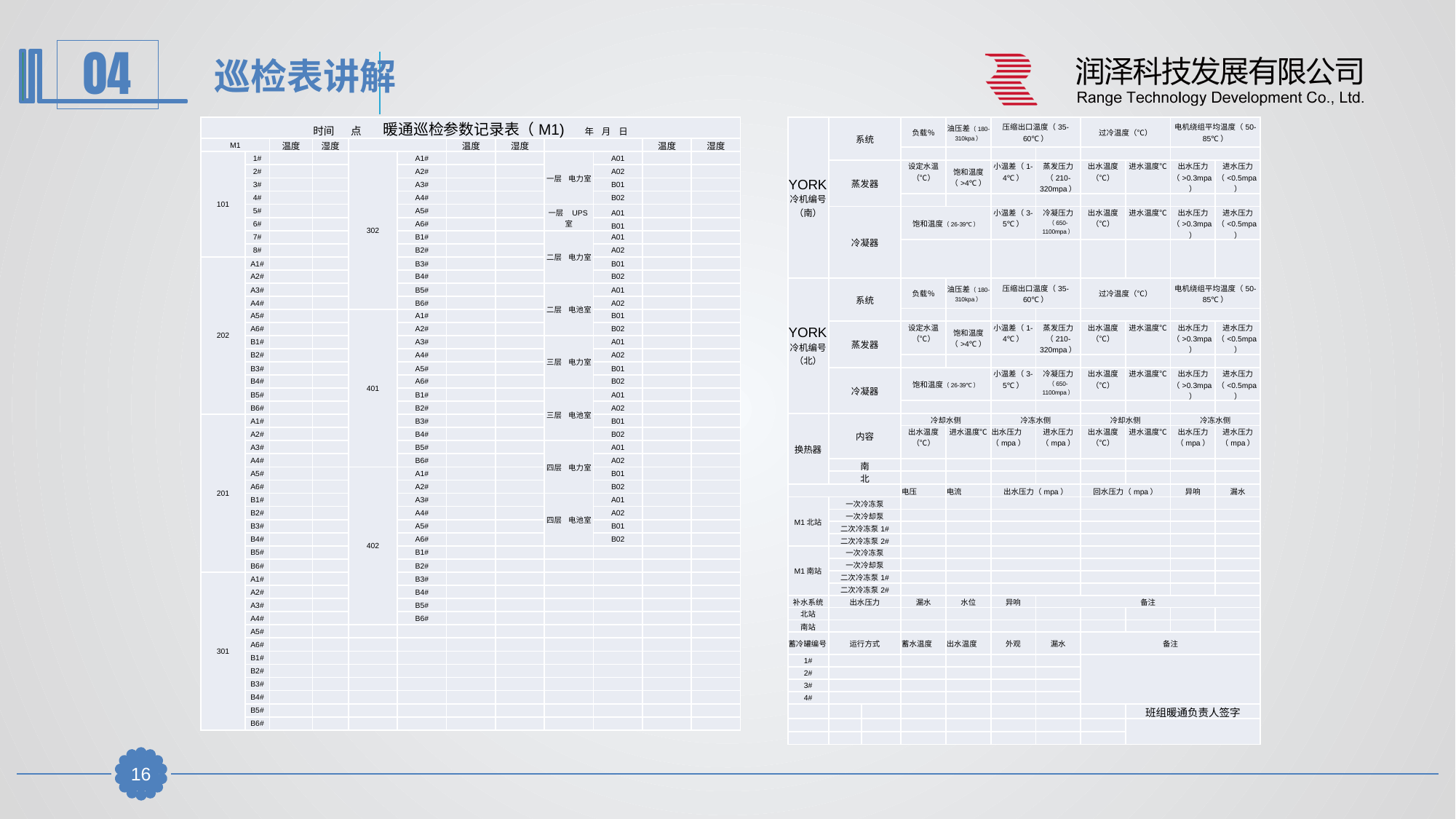

巡检表讲解
| 时间 点 暖通巡检参数记录表（M1) 年 月 日 |  |  |  |  |  |  |  |  |  |  |  |
| --- | --- | --- | --- | --- | --- | --- | --- | --- | --- | --- | --- |
| M1 |  | 温度 | 湿度 |  |  | 温度 | 湿度 |  |  | 温度 | 湿度 |
| 101 | 1# |  |  | 302 | A1# |  |  | 一层 电力室 | A01 |  |  |
|  | 2# |  |  |  | A2# |  |  |  | A02 |  |  |
|  | 3# |  |  |  | A3# |  |  |  | B01 |  |  |
|  | 4# |  |  |  | A4# |  |  |  | B02 |  |  |
|  | 5# |  |  |  | A5# |  |  | 一层 UPS室 | A01 |  |  |
|  | 6# |  |  |  | A6# |  |  |  | B01 |  |  |
|  | 7# |  |  |  | B1# |  |  | 二层 电力室 | A01 |  |  |
|  | 8# |  |  |  | B2# |  |  |  | A02 |  |  |
| 202 | A1# |  |  |  | B3# |  |  |  | B01 |  |  |
|  | A2# |  |  |  | B4# |  |  |  | B02 |  |  |
|  | A3# |  |  |  | B5# |  |  | 二层 电池室 | A01 |  |  |
|  | A4# |  |  |  | B6# |  |  |  | A02 |  |  |
|  | A5# |  |  | 401 | A1# |  |  |  | B01 |  |  |
|  | A6# |  |  |  | A2# |  |  |  | B02 |  |  |
|  | B1# |  |  |  | A3# |  |  | 三层 电力室 | A01 |  |  |
|  | B2# |  |  |  | A4# |  |  |  | A02 |  |  |
|  | B3# |  |  |  | A5# |  |  |  | B01 |  |  |
|  | B4# |  |  |  | A6# |  |  |  | B02 |  |  |
|  | B5# |  |  |  | B1# |  |  | 三层 电池室 | A01 |  |  |
|  | B6# |  |  |  | B2# |  |  |  | A02 |  |  |
| 201 | A1# |  |  |  | B3# |  |  |  | B01 |  |  |
|  | A2# |  |  |  | B4# |  |  |  | B02 |  |  |
|  | A3# |  |  |  | B5# |  |  | 四层 电力室 | A01 |  |  |
|  | A4# |  |  |  | B6# |  |  |  | A02 |  |  |
|  | A5# |  |  | 402 | A1# |  |  |  | B01 |  |  |
|  | A6# |  |  |  | A2# |  |  |  | B02 |  |  |
|  | B1# |  |  |  | A3# |  |  | 四层 电池室 | A01 |  |  |
|  | B2# |  |  |  | A4# |  |  |  | A02 |  |  |
|  | B3# |  |  |  | A5# |  |  |  | B01 |  |  |
|  | B4# |  |  |  | A6# |  |  |  | B02 |  |  |
|  | B5# |  |  |  | B1# |  |  |  |  |  |  |
|  | B6# |  |  |  | B2# |  |  |  |  |  |  |
| 301 | A1# |  |  |  | B3# |  |  |  |  |  |  |
|  | A2# |  |  |  | B4# |  |  |  |  |  |  |
|  | A3# |  |  |  | B5# |  |  |  |  |  |  |
|  | A4# |  |  |  | B6# |  |  |  |  |  |  |
|  | A5# |  |  |  |  |  |  |  |  |  |  |
|  | A6# |  |  |  |  |  |  |  |  |  |  |
|  | B1# |  |  |  |  |  |  |  |  |  |  |
|  | B2# |  |  |  |  |  |  |  |  |  |  |
|  | B3# |  |  |  |  |  |  |  |  |  |  |
|  | B4# |  |  |  |  |  |  |  |  |  |  |
|  | B5# |  |  |  |  |  |  |  |  |  |  |
|  | B6# |  |  |  |  |  |  |  |  |  |  |
| YORK冷机编号（南） | 系统 |  | 负载％ | 油压差（180-310kpa） | 压缩出口温度（35-60℃） |  | 过冷温度（℃） |  | 电机绕组平均温度（50-85℃） |  |
| --- | --- | --- | --- | --- | --- | --- | --- | --- | --- | --- |
|  |  |  |  |  |  |  |  |  |  |  |
|  | 蒸发器 |  | 设定水温（℃） | 饱和温度（>4℃） | 小温差（1-4℃） | 蒸发压力（210-320mpa） | 出水温度（℃） | 进水温度℃ | 出水压力（>0.3mpa） | 进水压力（<0.5mpa） |
|  |  |  |  |  |  |  |  |  |  |  |
|  | 冷凝器 |  | 饱和温度（26-39℃） |  | 小温差（3-5℃） | 冷凝压力（650-1100mpa） | 出水温度（℃） | 进水温度℃ | 出水压力（>0.3mpa） | 进水压力（<0.5mpa） |
|  |  |  |  |  |  |  |  |  |  |  |
| YORK冷机编号（北） | 系统 |  | 负载％ | 油压差（180-310kpa） | 压缩出口温度（35-60℃） |  | 过冷温度（℃） |  | 电机绕组平均温度（50-85℃） |  |
|  |  |  |  |  |  |  |  |  |  |  |
|  | 蒸发器 |  | 设定水温（℃） | 饱和温度（>4℃） | 小温差（1-4℃） | 蒸发压力（210-320mpa） | 出水温度（℃） | 进水温度℃ | 出水压力（>0.3mpa） | 进水压力（<0.5mpa） |
|  |  |  |  |  |  |  |  |  |  |  |
|  | 冷凝器 |  | 饱和温度（26-39℃） |  | 小温差（3-5℃） | 冷凝压力（650-1100mpa） | 出水温度（℃） | 进水温度℃ | 出水压力（>0.3mpa） | 进水压力（<0.5mpa） |
|  |  |  |  |  |  |  |  |  |  |  |
| 换热器 | 内容 |  | 冷却水侧 |  | 冷冻水侧 |  | 冷却水侧 |  | 冷冻水侧 |  |
|  |  |  | 出水温度（℃） | 进水温度℃ | 出水压力（mpa） | 进水压力（mpa） | 出水温度（℃） | 进水温度℃ | 出水压力（mpa） | 进水压力（mpa） |
|  | 南 |  |  |  |  |  |  |  |  |  |
|  | 北 |  |  |  |  |  |  |  |  |  |
|  |  |  | 电压 | 电流 | 出水压力（mpa） |  | 回水压力（mpa） |  | 异响 | 漏水 |
| M1北站 | 一次冷冻泵 |  |  |  |  |  |  |  |  |  |
|  | 一次冷却泵 |  |  |  |  |  |  |  |  |  |
|  | 二次冷冻泵1# |  |  |  |  |  |  |  |  |  |
|  | 二次冷冻泵2# |  |  |  |  |  |  |  |  |  |
| M1南站 | 一次冷冻泵 |  |  |  |  |  |  |  |  |  |
|  | 一次冷却泵 |  |  |  |  |  |  |  |  |  |
|  | 二次冷冻泵1# |  |  |  |  |  |  |  |  |  |
|  | 二次冷冻泵2# |  |  |  |  |  |  |  |  |  |
| 补水系统 | 出水压力 |  | 漏水 | 水位 | 异响 | 备注 |  |  |  |  |
| 北站 |  |  |  |  |  |  |  |  |  |  |
| 南站 |  |  |  |  |  |  |  |  |  |  |
| 蓄冷罐编号 | 运行方式 |  | 蓄水温度 | 出水温度 | 外观 | 漏水 | 备注 |  |  |  |
| 1# |  |  |  |  |  |  |  |  |  |  |
| 2# |  |  |  |  |  |  |  |  |  |  |
| 3# |  |  |  |  |  |  |  |  |  |  |
| 4# |  |  |  |  |  |  |  |  |  |  |
|  |  |  |  |  |  |  |  | 班组暖通负责人签字 |  |  |
|  |  |  |  |  |  |  |  |  |  |  |
|  |  |  |  |  |  |  |  |  |  |  |
16